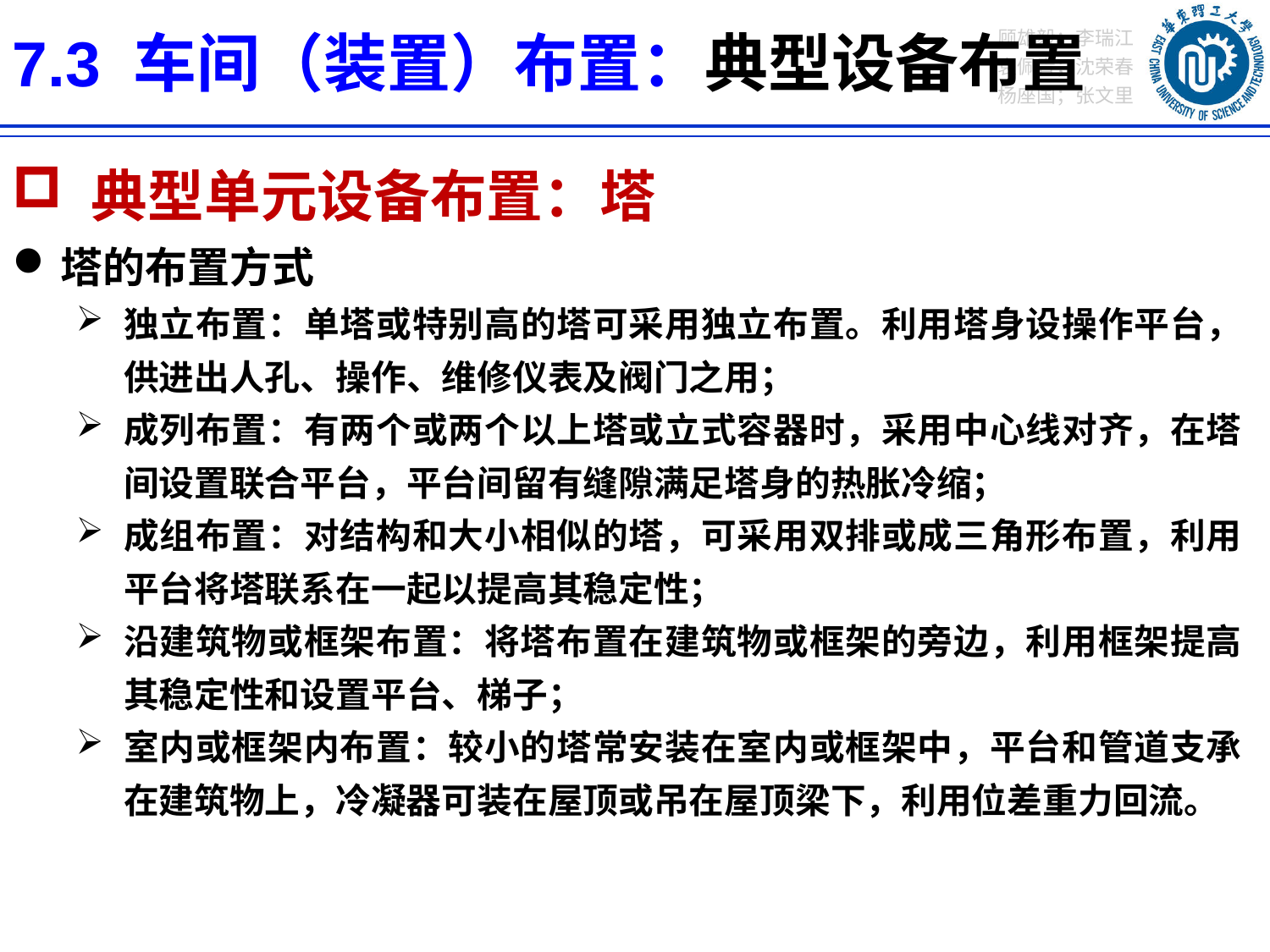

7.3 车间（装置）布置：典型设备布置
 典型单元设备布置：塔
塔的布置方式
独立布置：单塔或特别高的塔可采用独立布置。利用塔身设操作平台，供进出人孔、操作、维修仪表及阀门之用；
成列布置：有两个或两个以上塔或立式容器时，采用中心线对齐，在塔间设置联合平台，平台间留有缝隙满足塔身的热胀冷缩；
成组布置：对结构和大小相似的塔，可采用双排或成三角形布置，利用平台将塔联系在一起以提高其稳定性；
沿建筑物或框架布置：将塔布置在建筑物或框架的旁边，利用框架提高其稳定性和设置平台、梯子；
室内或框架内布置：较小的塔常安装在室内或框架中，平台和管道支承在建筑物上，冷凝器可装在屋顶或吊在屋顶梁下，利用位差重力回流。